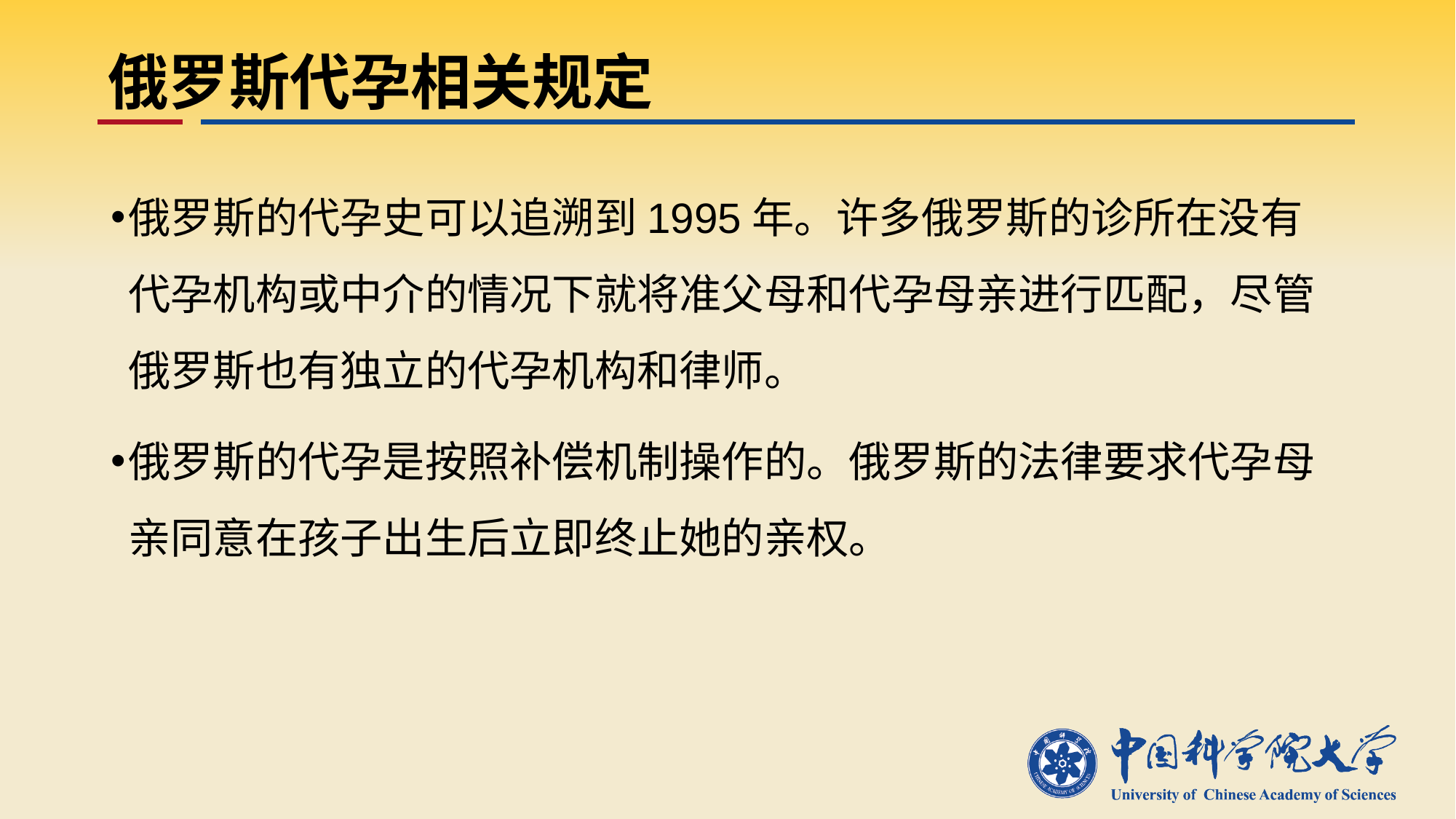

# 俄罗斯代孕相关规定
俄罗斯的代孕史可以追溯到1995年。许多俄罗斯的诊所在没有代孕机构或中介的情况下就将准父母和代孕母亲进行匹配，尽管俄罗斯也有独立的代孕机构和律师。
俄罗斯的代孕是按照补偿机制操作的。俄罗斯的法律要求代孕母亲同意在孩子出生后立即终止她的亲权。